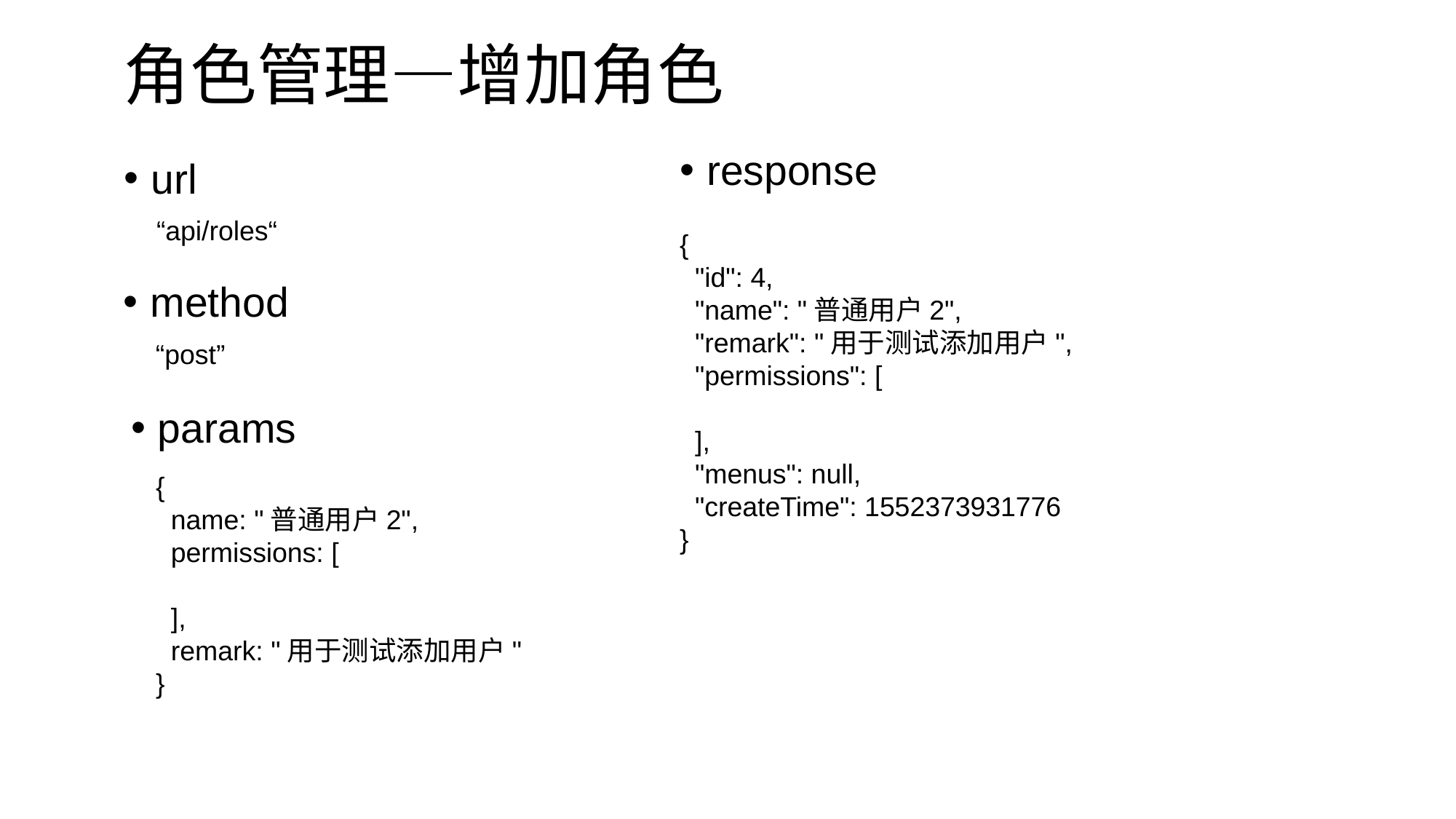

# 角色管理—增加角色
response
url
“api/roles“
{
  "id": 4,
  "name": "普通用户2",
  "remark": "用于测试添加用户",
  "permissions": [

  ],
  "menus": null,
  "createTime": 1552373931776
}
method
“post”
params
{
  name: "普通用户2",
  permissions: [

  ],
  remark: "用于测试添加用户"
}